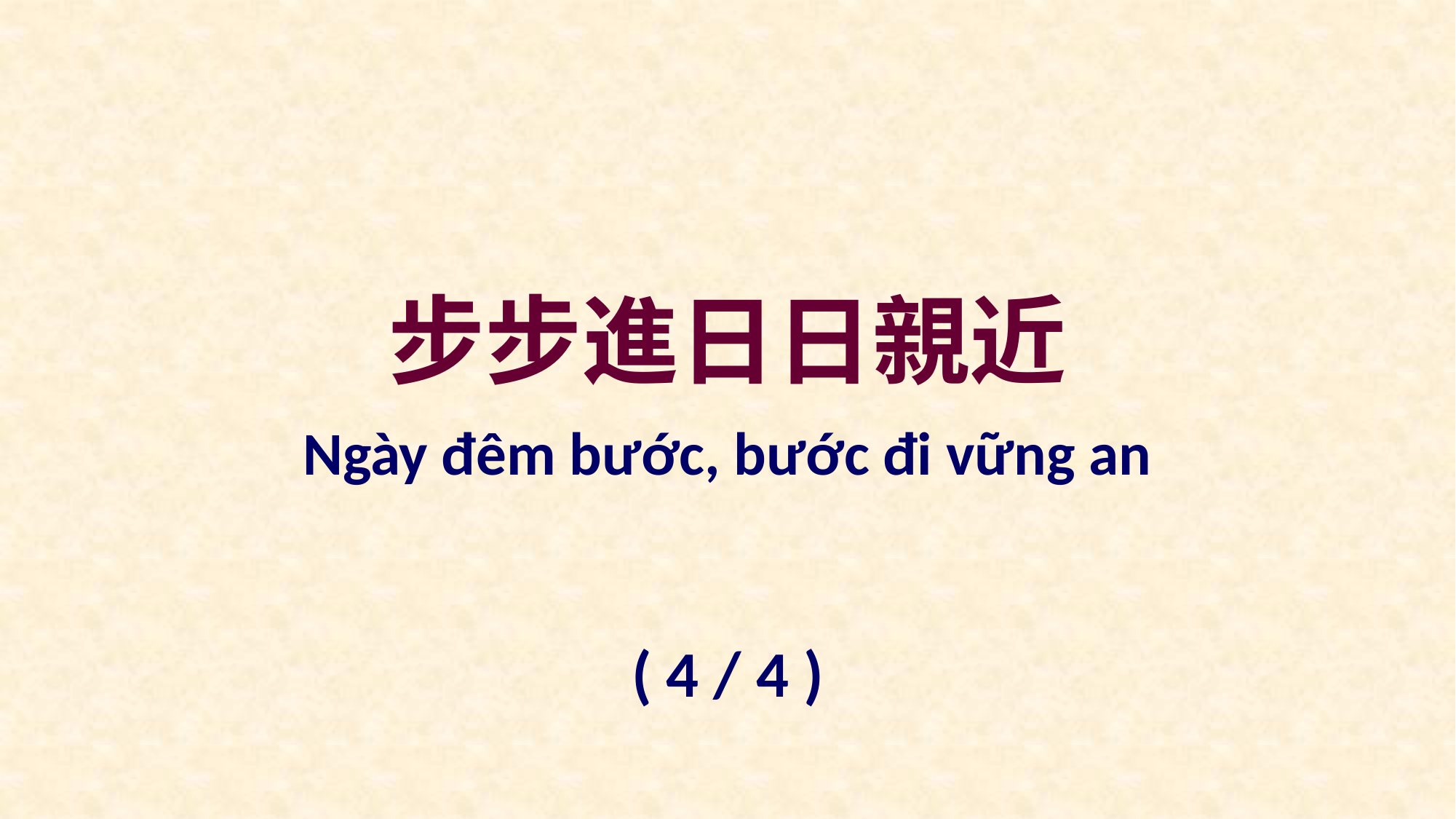

步步進日日親近
Ngày đêm bước, bước đi vững an
( 4 / 4 )